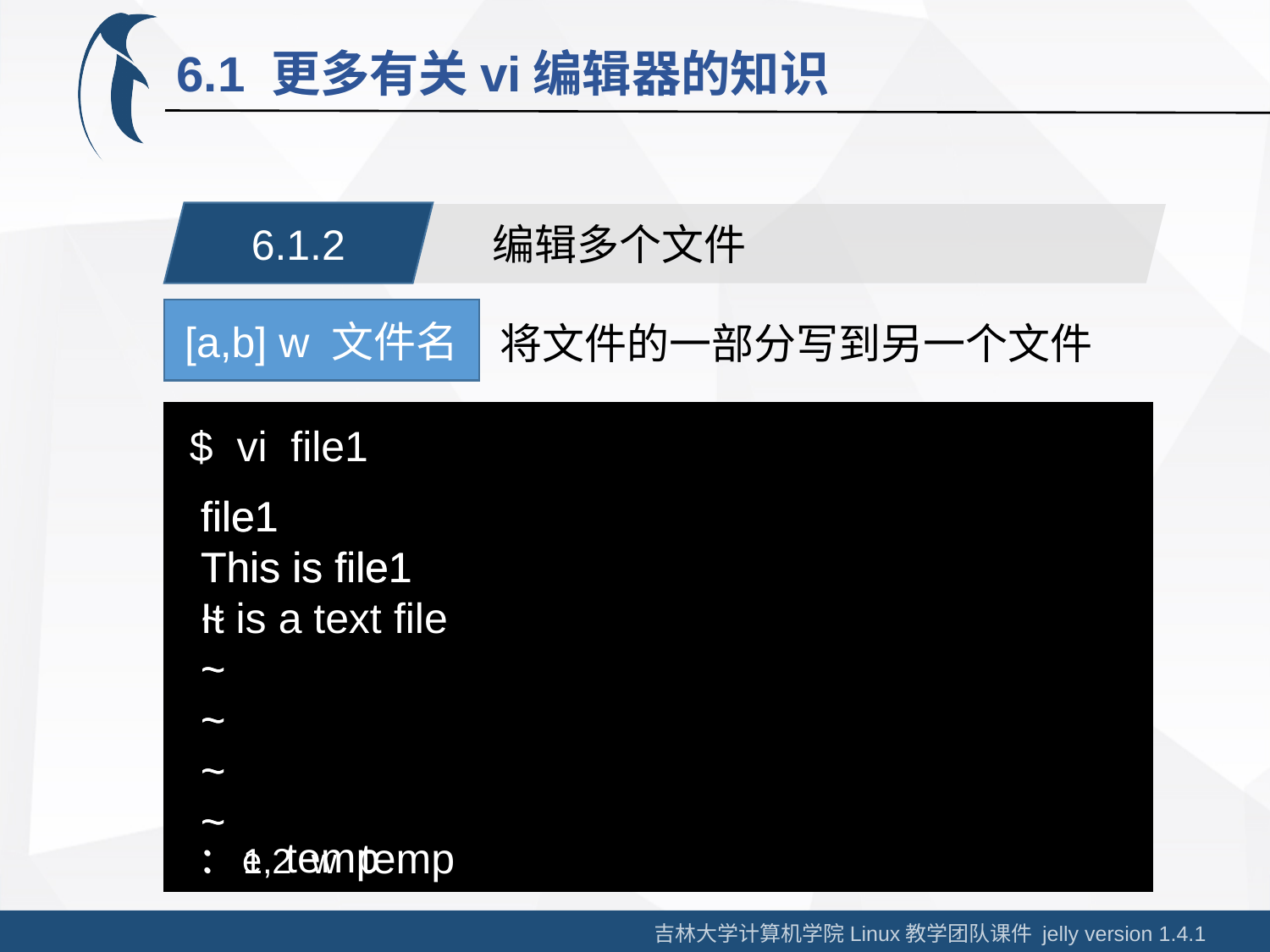

6.1 更多有关vi编辑器的知识
6.1.2
编辑多个文件
[a,b] w 文件名
将文件的一部分写到另一个文件

$  vi  file1
file1
This is file1
~
~
~
~
~
file1
This is file1
It is a text file
~
~
~
~
：e  temp
：1,2  w  temp